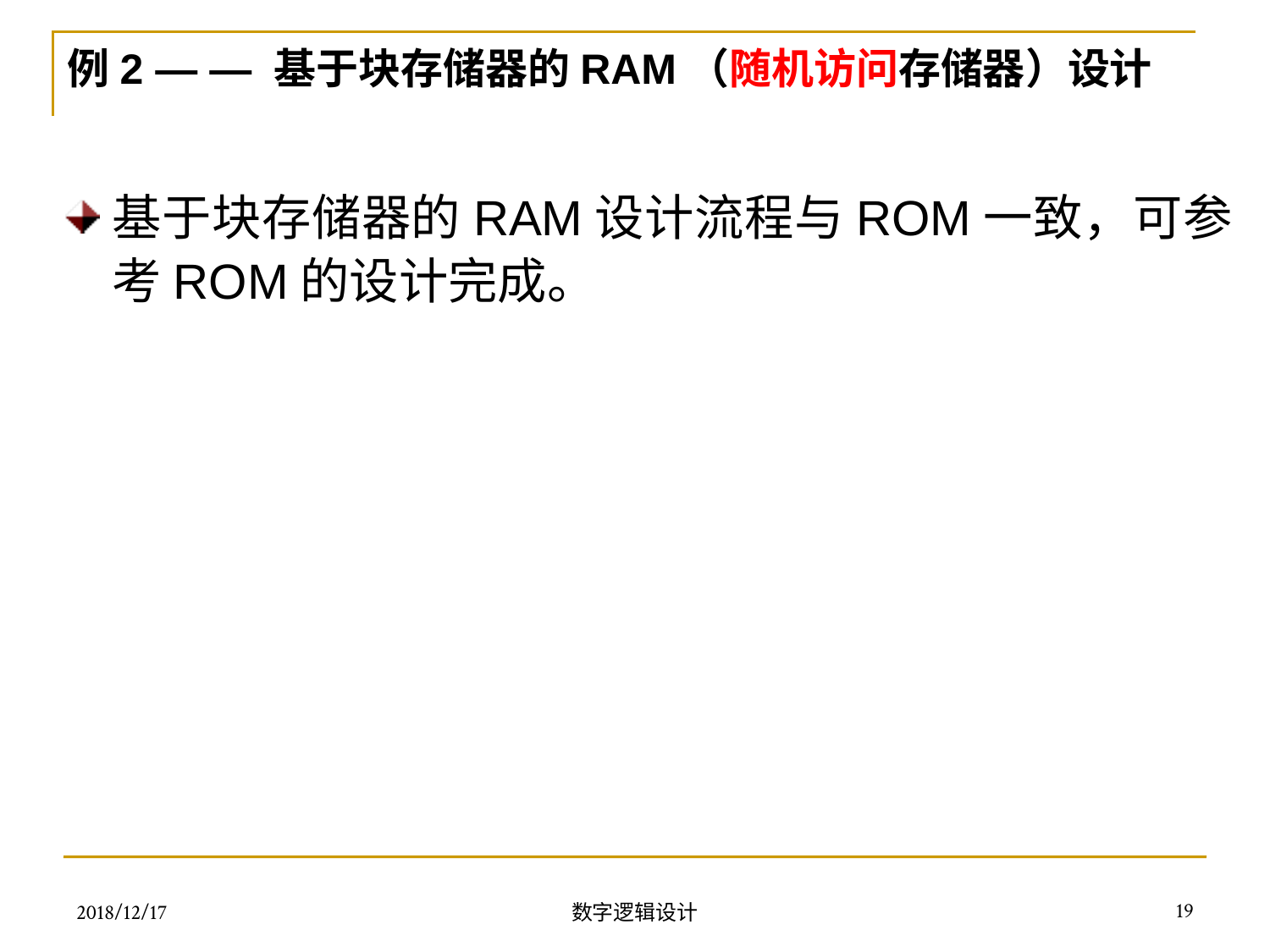

例2 — — 基于块存储器的RAM（随机访问存储器）设计
基于块存储器的RAM设计流程与ROM一致，可参考ROM的设计完成。
2018/12/17
19
数字逻辑设计